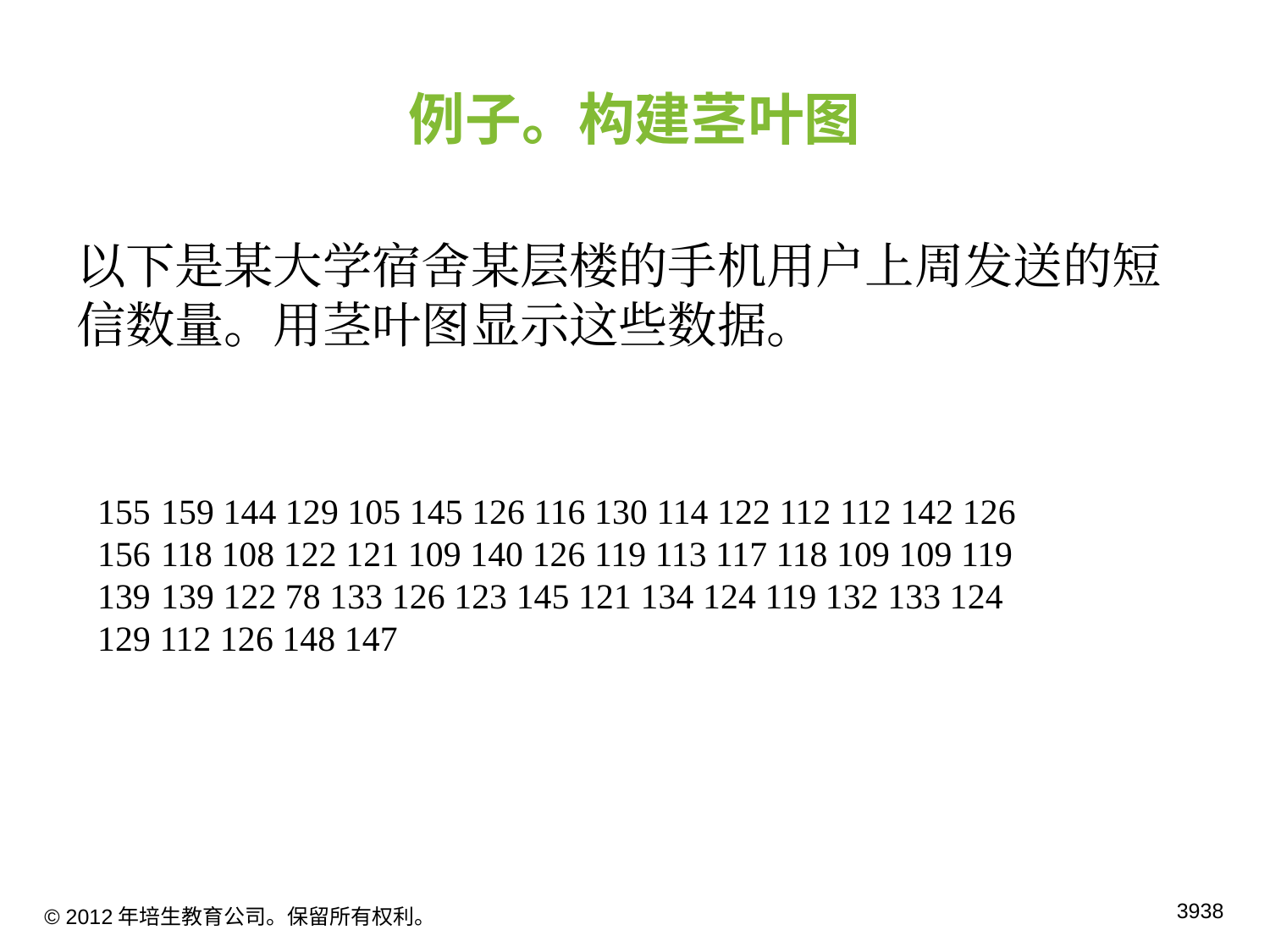

# 例子。构建茎叶图
以下是某大学宿舍某层楼的手机用户上周发送的短信数量。用茎叶图显示这些数据。

159 144 129 105 145 126 116 130 114 122 112 112 142 126
118 108 122 121 109 140 126 119 113 117 118 109 109 119
139 122 78 133 126 123 145 121 134 124 119 132 133 124
129 112 126 148 147
© 2012年培生教育公司。保留所有权利。
3938